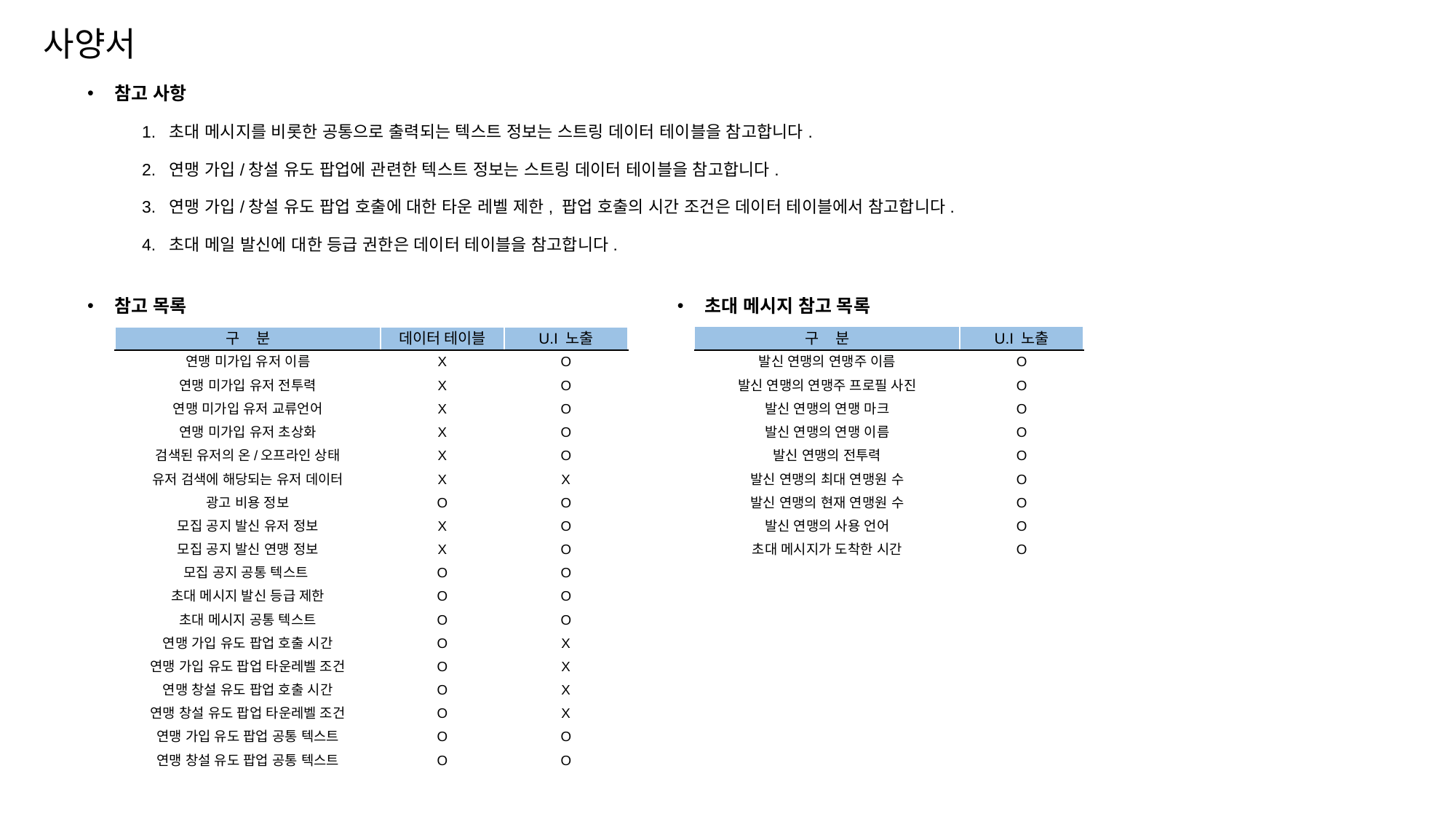

사양서
참고 사항
초대 메시지를 비롯한 공통으로 출력되는 텍스트 정보는 스트링 데이터 테이블을 참고합니다.
연맹 가입/창설 유도 팝업에 관련한 텍스트 정보는 스트링 데이터 테이블을 참고합니다.
연맹 가입/창설 유도 팝업 호출에 대한 타운 레벨 제한, 팝업 호출의 시간 조건은 데이터 테이블에서 참고합니다.
초대 메일 발신에 대한 등급 권한은 데이터 테이블을 참고합니다.
참고 목록
초대 메시지 참고 목록
| 구 분 | U.I 노출 |
| --- | --- |
| 발신 연맹의 연맹주 이름 | O |
| 발신 연맹의 연맹주 프로필 사진 | O |
| 발신 연맹의 연맹 마크 | O |
| 발신 연맹의 연맹 이름 | O |
| 발신 연맹의 전투력 | O |
| 발신 연맹의 최대 연맹원 수 | O |
| 발신 연맹의 현재 연맹원 수 | O |
| 발신 연맹의 사용 언어 | O |
| 초대 메시지가 도착한 시간 | O |
| 구 분 | 데이터 테이블 | U.I 노출 |
| --- | --- | --- |
| 연맹 미가입 유저 이름 | X | O |
| 연맹 미가입 유저 전투력 | X | O |
| 연맹 미가입 유저 교류언어 | X | O |
| 연맹 미가입 유저 초상화 | X | O |
| 검색된 유저의 온/오프라인 상태 | X | O |
| 유저 검색에 해당되는 유저 데이터 | X | X |
| 광고 비용 정보 | O | O |
| 모집 공지 발신 유저 정보 | X | O |
| 모집 공지 발신 연맹 정보 | X | O |
| 모집 공지 공통 텍스트 | O | O |
| 초대 메시지 발신 등급 제한 | O | O |
| 초대 메시지 공통 텍스트 | O | O |
| 연맹 가입 유도 팝업 호출 시간 | O | X |
| 연맹 가입 유도 팝업 타운레벨 조건 | O | X |
| 연맹 창설 유도 팝업 호출 시간 | O | X |
| 연맹 창설 유도 팝업 타운레벨 조건 | O | X |
| 연맹 가입 유도 팝업 공통 텍스트 | O | O |
| 연맹 창설 유도 팝업 공통 텍스트 | O | O |